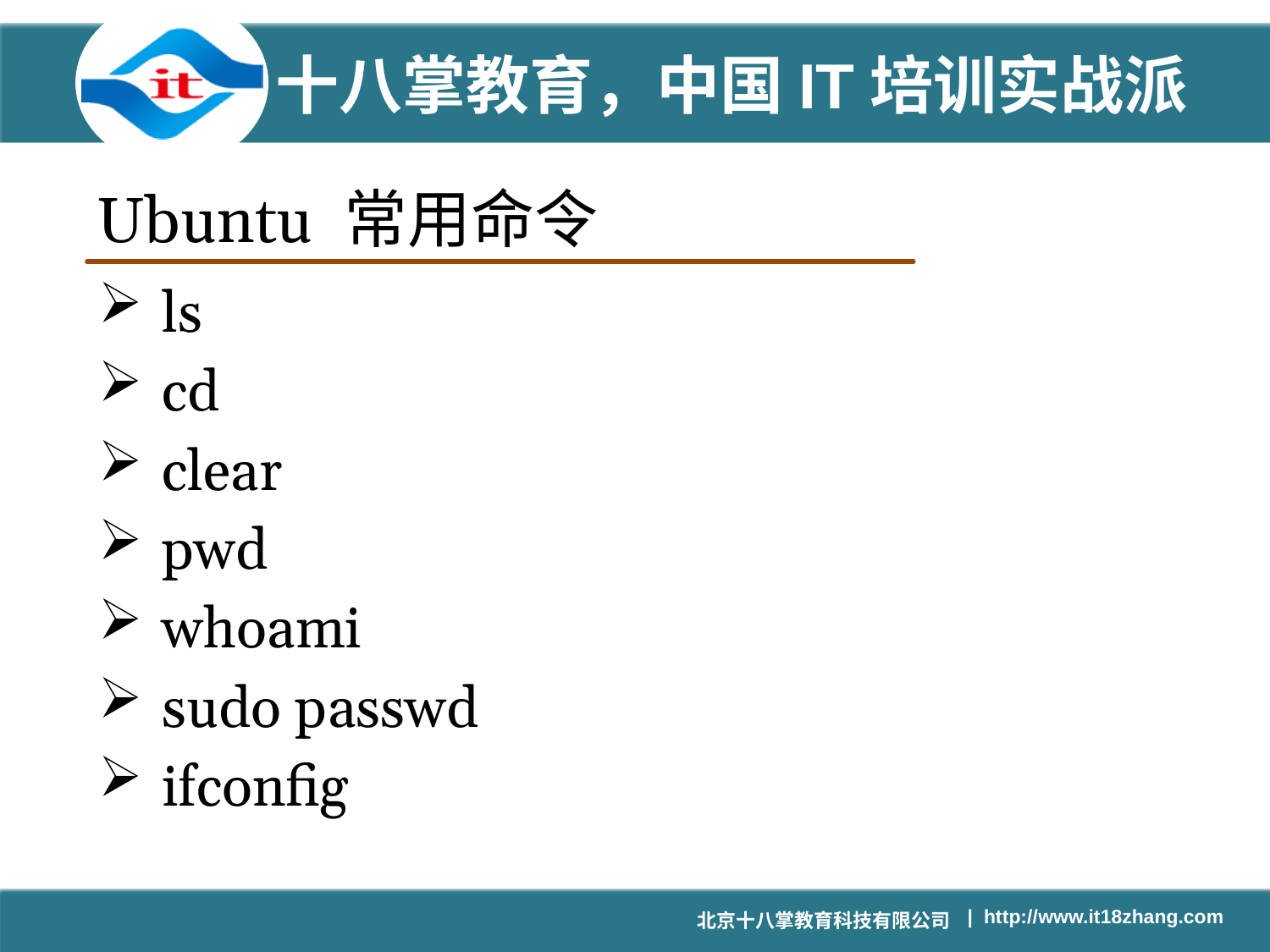

# Ubuntu 常用命令
ls
cd
clear
pwd
whoami
sudo passwd
ifconfig